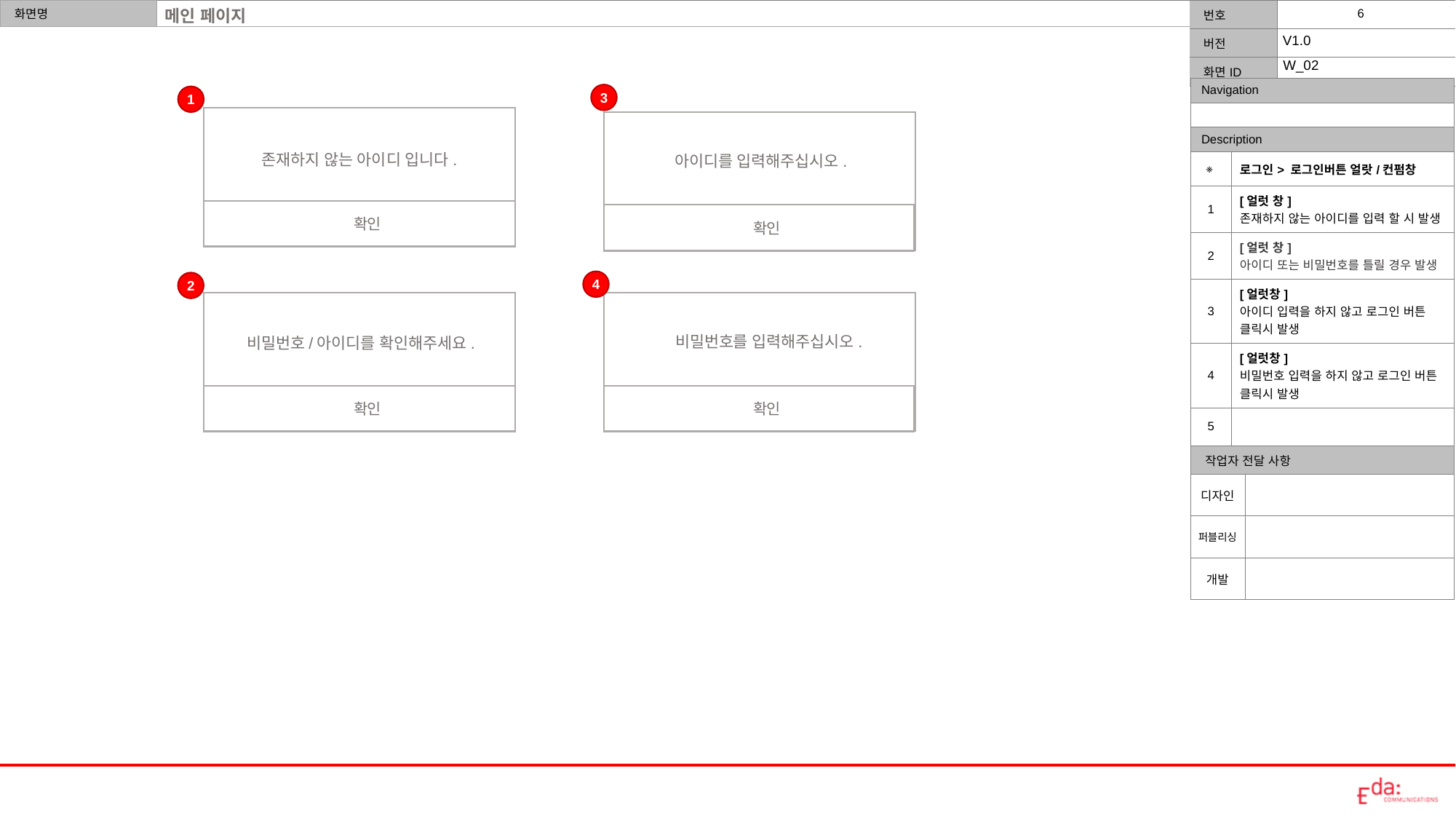

메인 페이지
W_02
| Navigation |  |  |
| --- | --- | --- |
|  |  |  |
| Description |  |  |
| ※ | 로그인> 로그인버튼 얼랏/컨펌창 |  |
| 1 | [얼럿 창] 존재하지 않는 아이디를 입력 할 시 발생 |  |
| 2 | [얼럿 창] 아이디 또는 비밀번호를 틀릴 경우 발생 |  |
| 3 | [얼럿창] 아이디 입력을 하지 않고 로그인 버튼 클릭시 발생 |  |
| 4 | [얼럿창] 비밀번호 입력을 하지 않고 로그인 버튼 클릭시 발생 |  |
| 5 |  |  |
| 작업자 전달 사항 |  |  |
| 디자인 |  |  |
| 퍼블리싱 |  |  |
| 개발 |  |  |
3
1

존재하지 않는 아이디 입니다.
아이디를 입력해주십시오.
   확인
   확인
4
2

비밀번호를 입력해주십시오.
비밀번호/아이디를 확인해주세요.
   확인
   확인